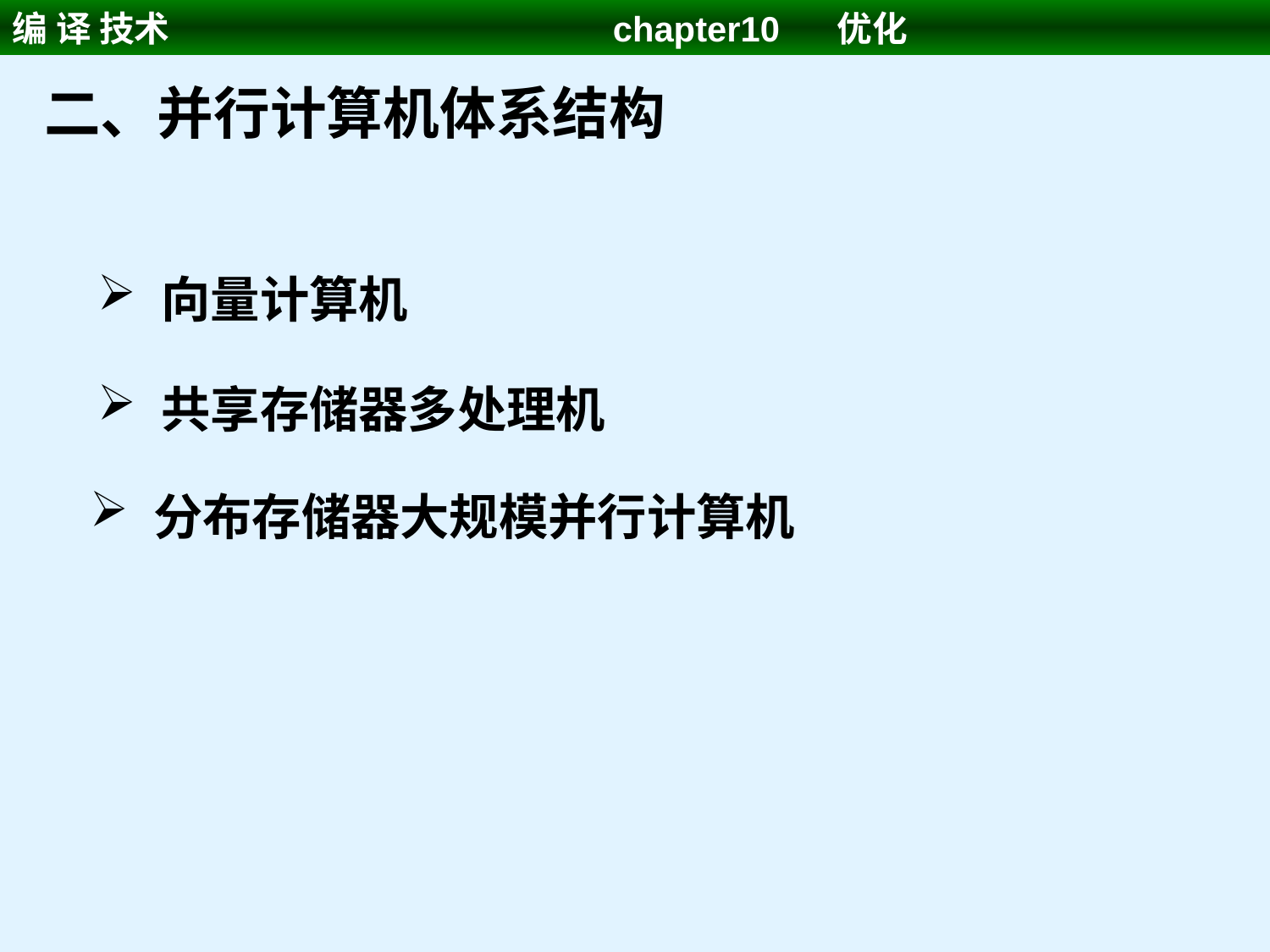

二、并行计算机体系结构
向量计算机
共享存储器多处理机
分布存储器大规模并行计算机